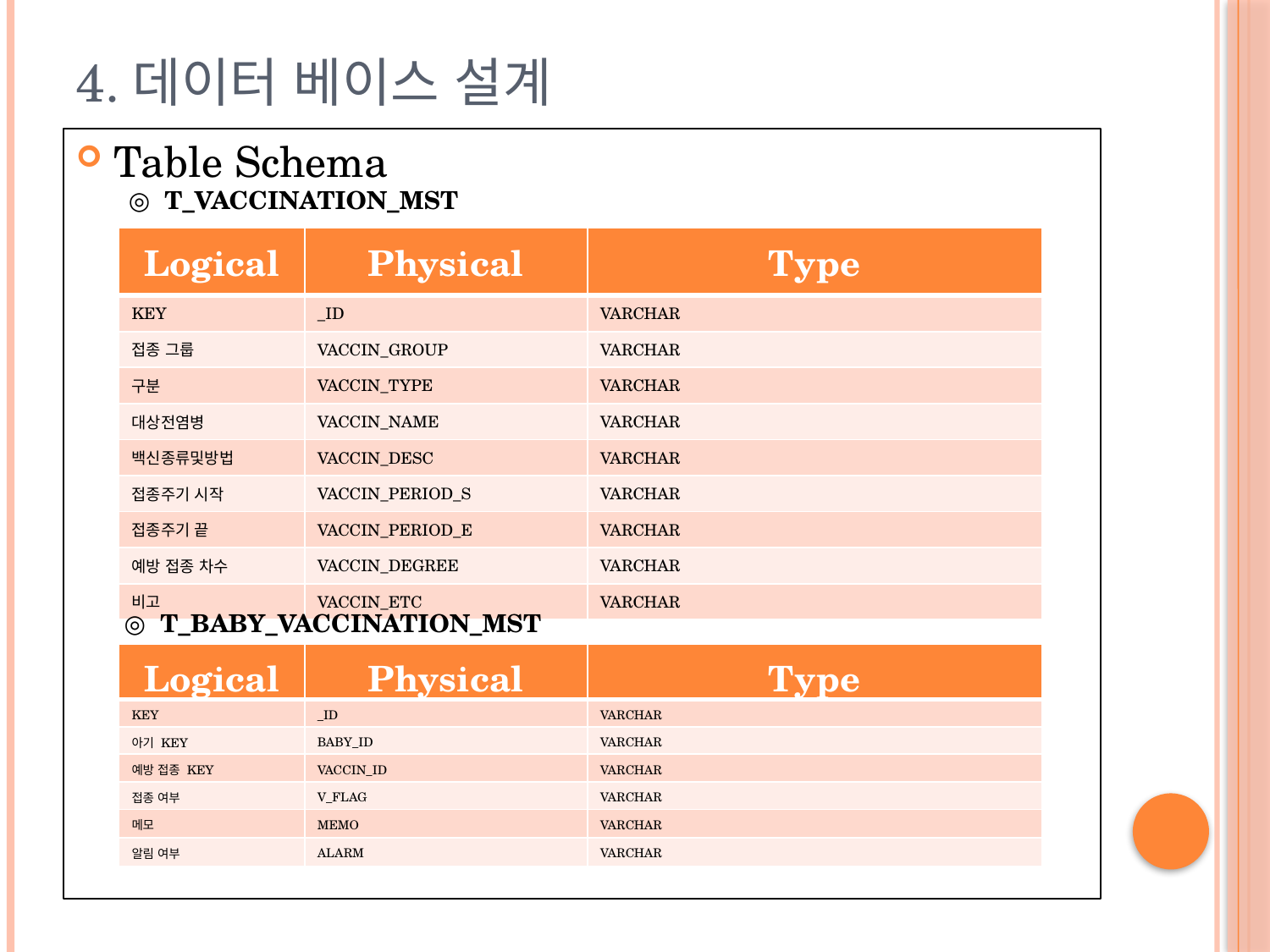

# 4.데이터 베이스 설계
Table Schema

◎  T_VACCINATION_MST
| Logical | Physical | Type |
| --- | --- | --- |
| KEY | \_ID | VARCHAR |
| 접종 그룹 | VACCIN\_GROUP | VARCHAR |
| 구분 | VACCIN\_TYPE | VARCHAR |
| 대상전염병 | VACCIN\_NAME | VARCHAR |
| 백신종류및방법 | VACCIN\_DESC | VARCHAR |
| 접종주기 시작 | VACCIN\_PERIOD\_S | VARCHAR |
| 접종주기 끝 | VACCIN\_PERIOD\_E | VARCHAR |
| 예방 접종 차수 | VACCIN\_DEGREE | VARCHAR |
| 비고 | VACCIN\_ETC | VARCHAR |
◎  T_BABY_VACCINATION_MST
| Logical | Physical | Type |
| --- | --- | --- |
| KEY | \_ID | VARCHAR |
| 아기 KEY | BABY\_ID | VARCHAR |
| 예방 접종 KEY | VACCIN\_ID | VARCHAR |
| 접종 여부 | V\_FLAG | VARCHAR |
| 메모 | MEMO | VARCHAR |
| 알림 여부 | ALARM | VARCHAR |